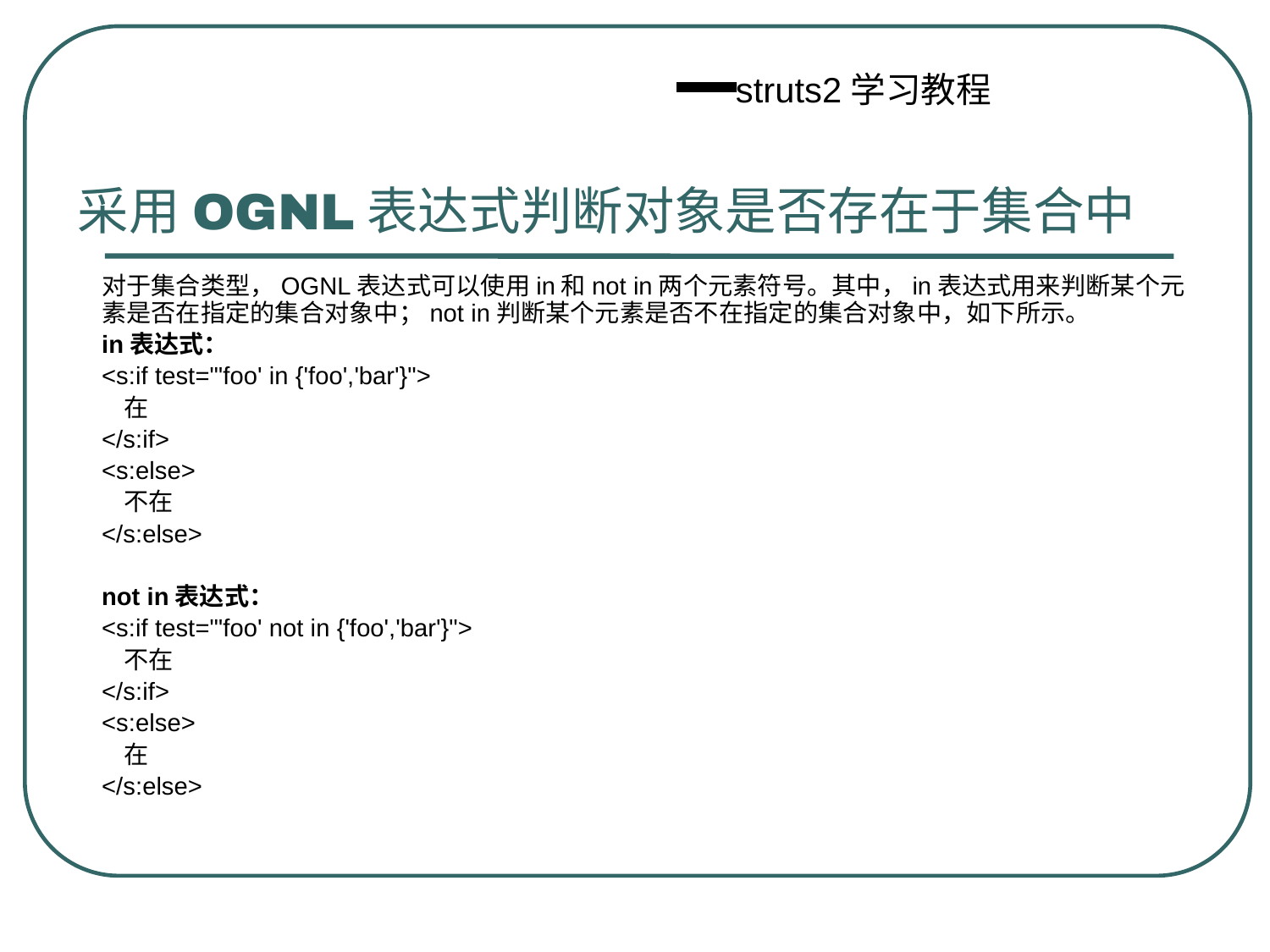

采用OGNL表达式判断对象是否存在于集合中

对于集合类型，OGNL表达式可以使用in和not in两个元素符号。其中，in表达式用来判断某个元素是否在指定的集合对象中；not in判断某个元素是否不在指定的集合对象中，如下所示。
in表达式：
<s:if test="'foo' in {'foo','bar'}">
   在
</s:if>
<s:else>
   不在
</s:else>

not in表达式：
<s:if test="'foo' not in {'foo','bar'}">
   不在
</s:if>
<s:else>
   在
</s:else>